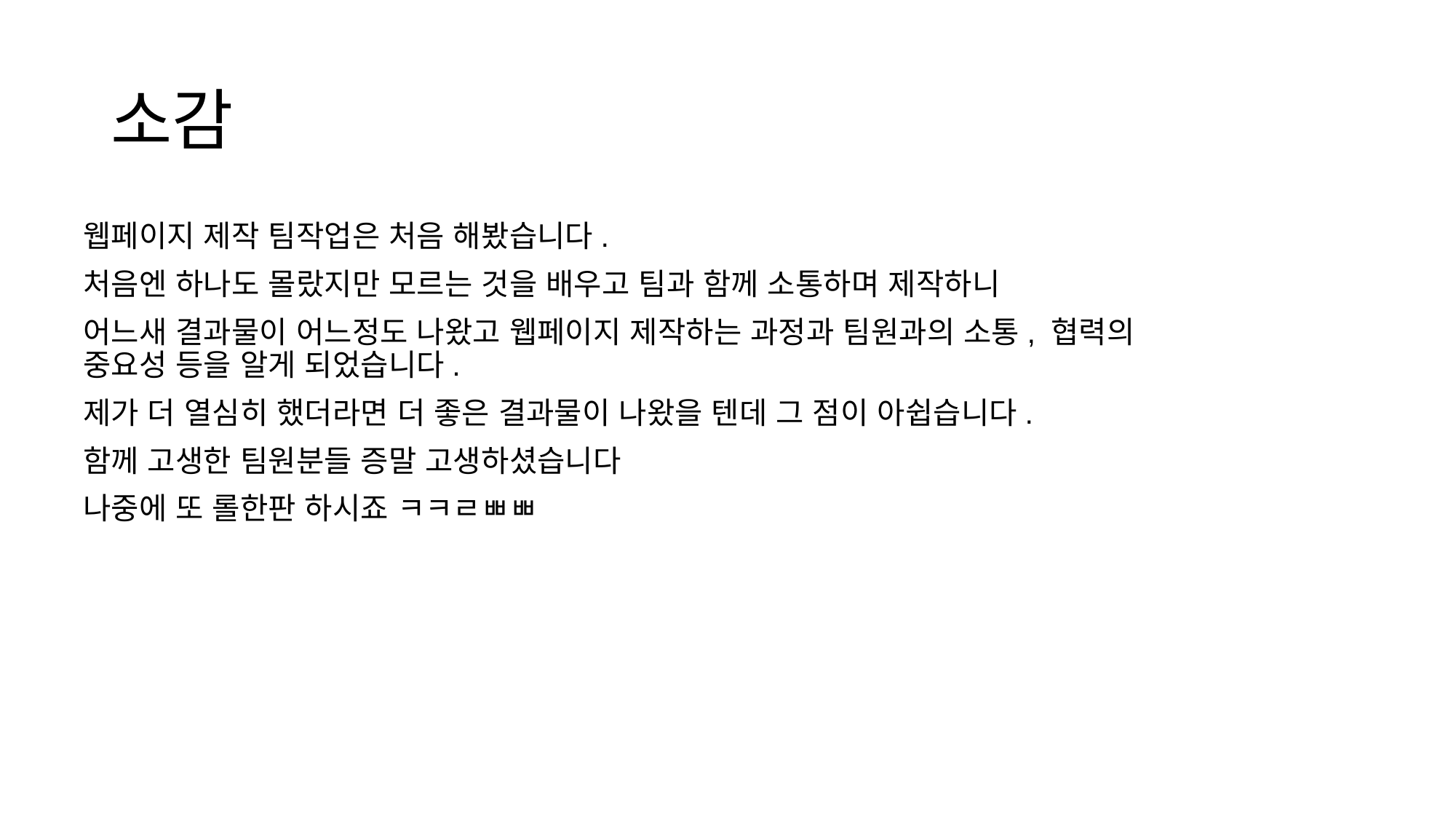

# 소감
웹페이지 제작 팀작업은 처음 해봤습니다.
처음엔 하나도 몰랐지만 모르는 것을 배우고 팀과 함께 소통하며 제작하니
어느새 결과물이 어느정도 나왔고 웹페이지 제작하는 과정과 팀원과의 소통, 협력의 중요성 등을 알게 되었습니다.
제가 더 열심히 했더라면 더 좋은 결과물이 나왔을 텐데 그 점이 아쉽습니다.
함께 고생한 팀원분들 증말 고생하셨습니다
나중에 또 롤한판 하시죠 ㅋㅋㄹㅃㅃ